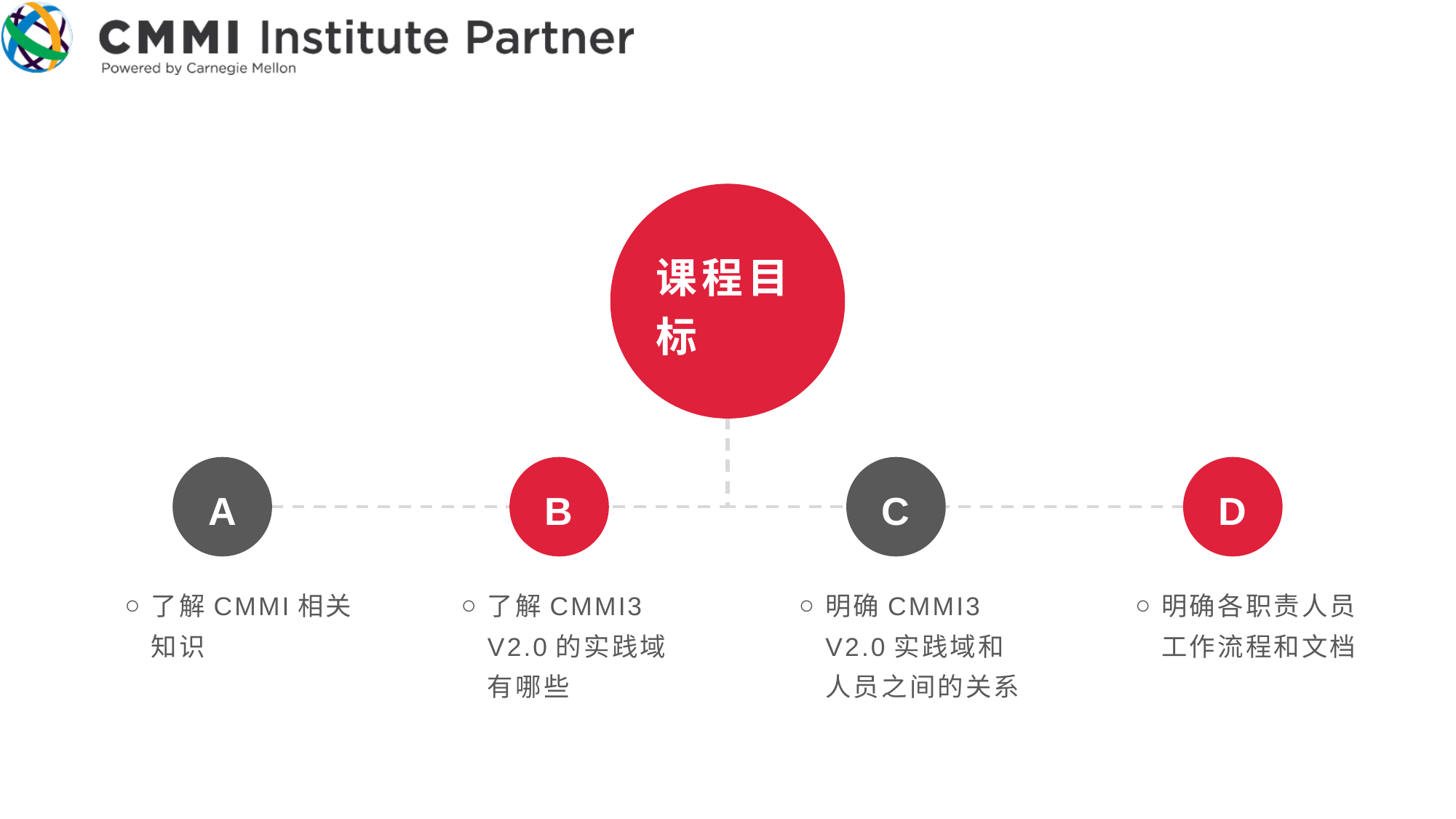

课程目标

B
C
A
D
了解CMMI相关知识
了解CMMI3 V2.0的实践域有哪些
明确CMMI3 V2.0实践域和人员之间的关系
明确各职责人员工作流程和文档